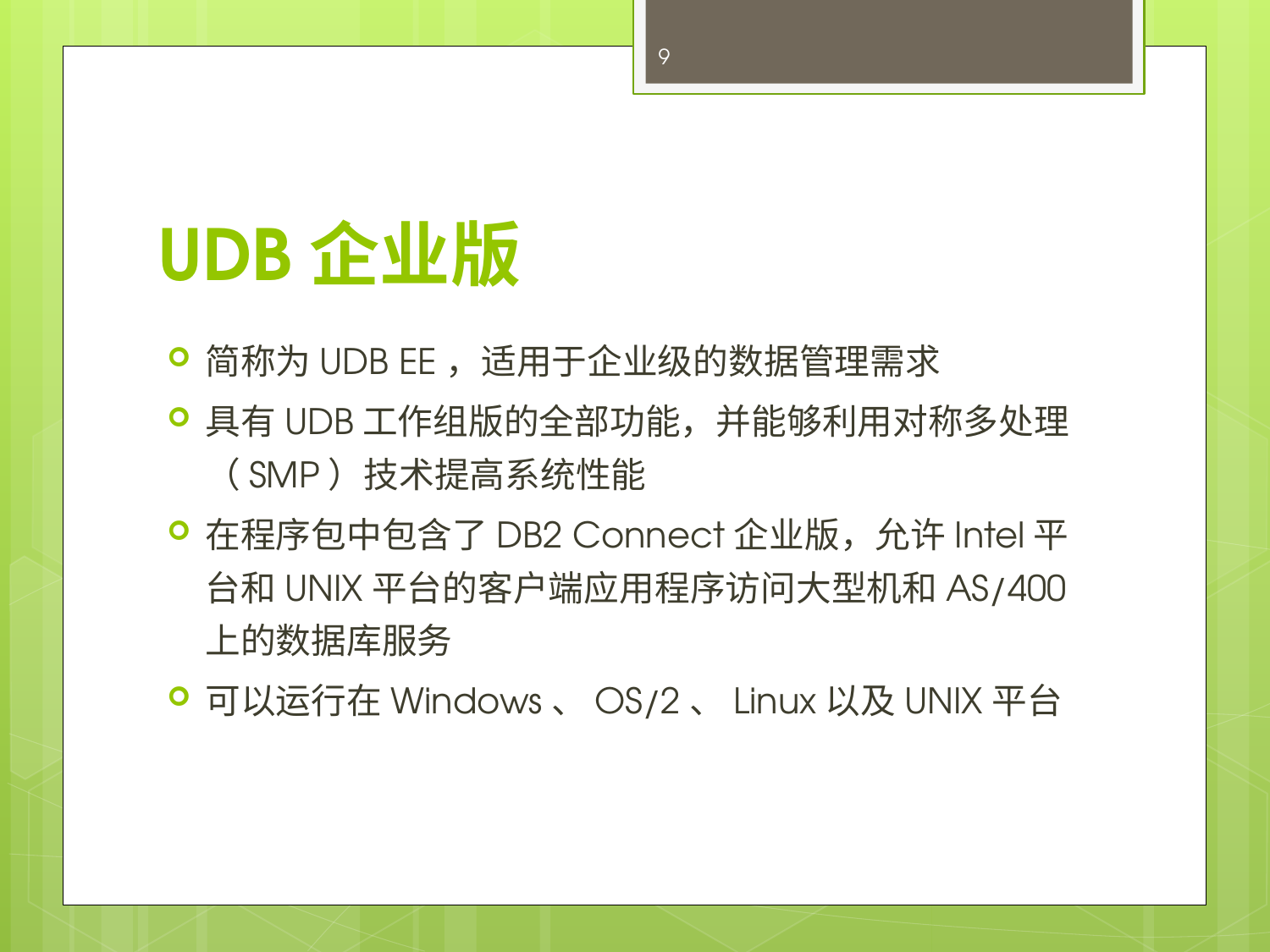

9
# UDB企业版
简称为UDB EE，适用于企业级的数据管理需求
具有UDB工作组版的全部功能，并能够利用对称多处理（SMP）技术提高系统性能
在程序包中包含了DB2 Connect企业版，允许Intel平台和UNIX平台的客户端应用程序访问大型机和AS/400上的数据库服务
可以运行在Windows、OS/2、Linux以及UNIX平台